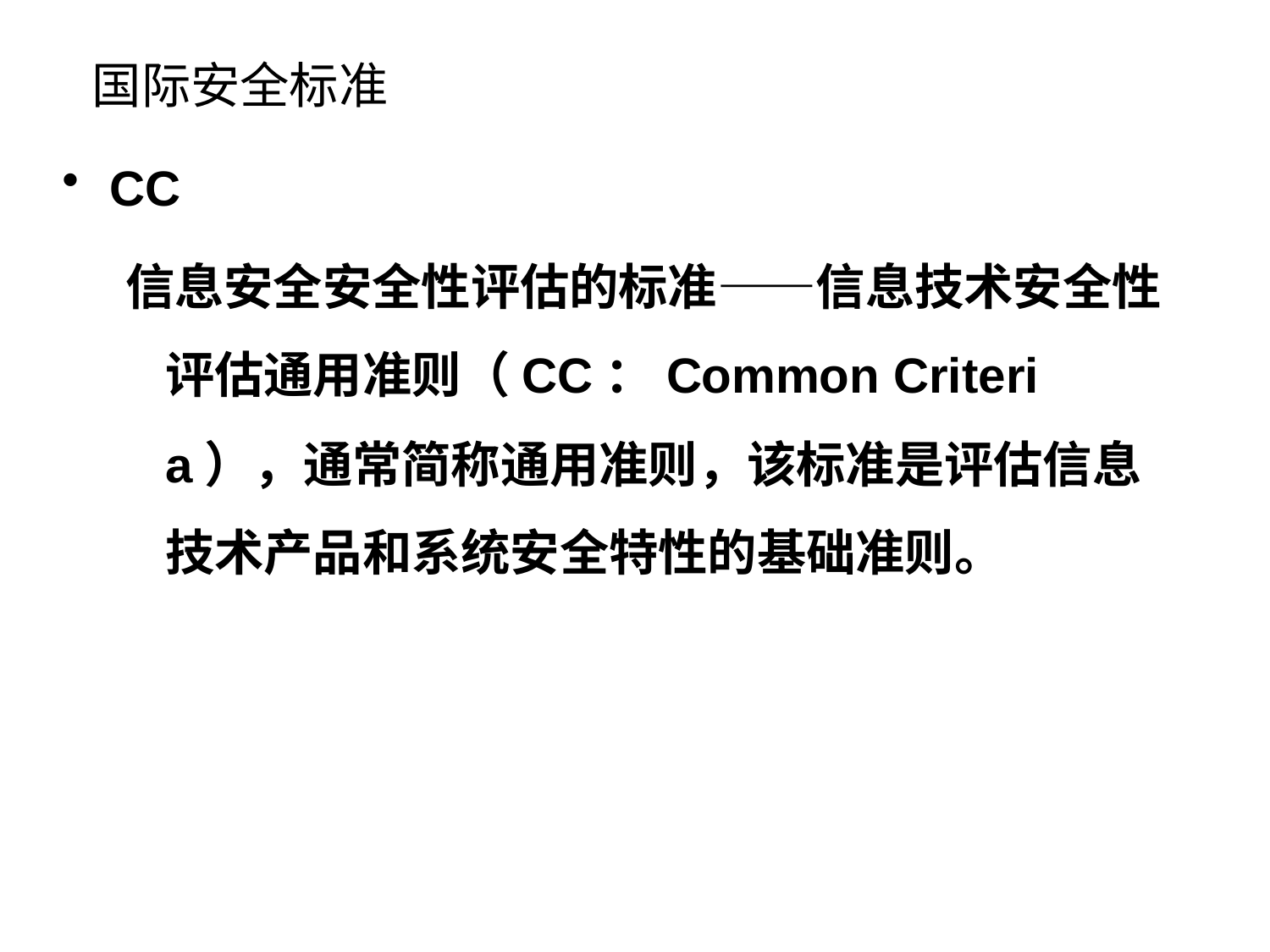

# 国际安全标准
CC
信息安全安全性评估的标准——信息技术安全性评估通用准则（CC：Common Criteria），通常简称通用准则，该标准是评估信息技术产品和系统安全特性的基础准则。